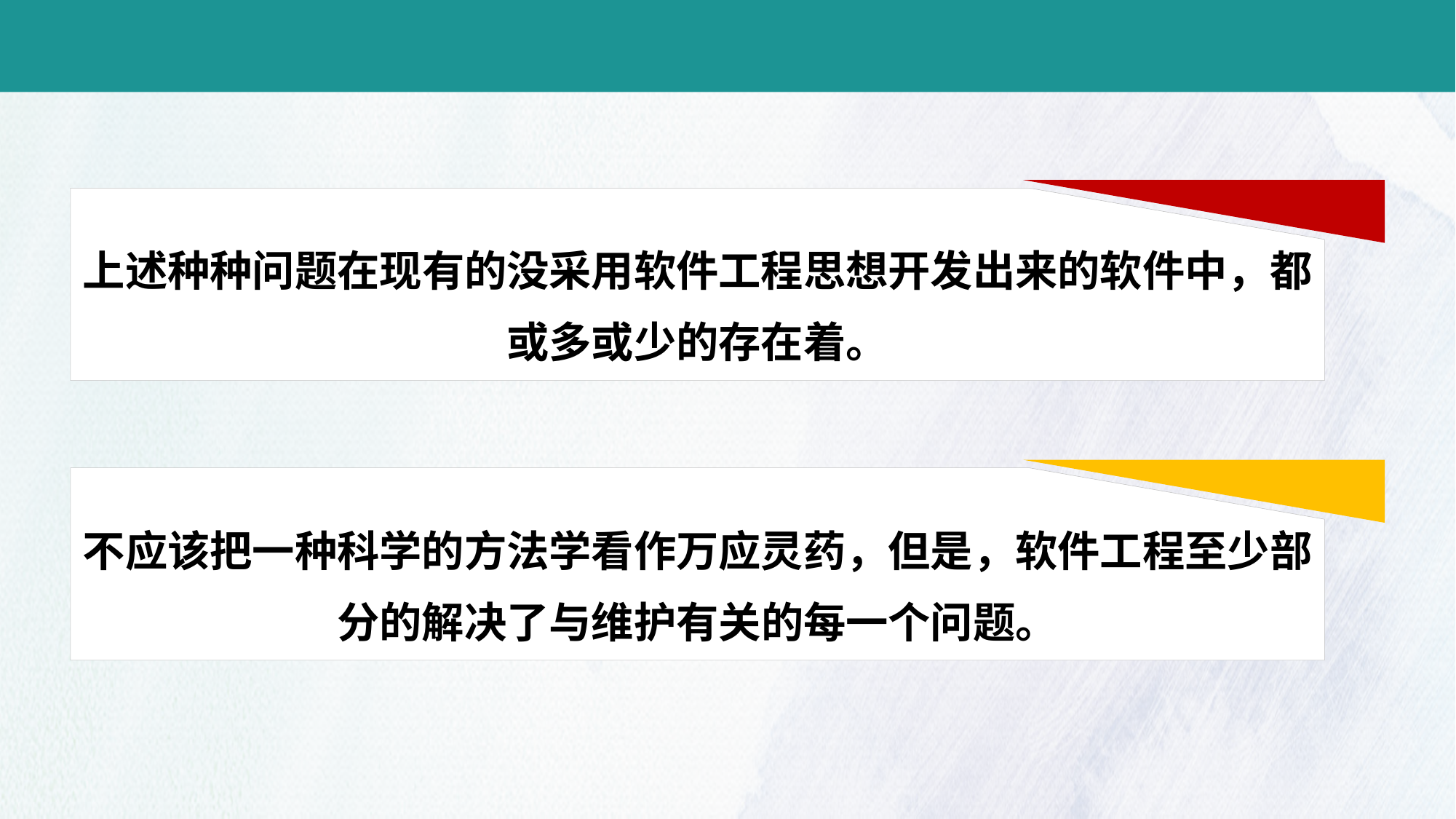

上述种种问题在现有的没采用软件工程思想开发出来的软件中，都

或多或少的存在着。

不应该把一种科学的方法学看作万应灵药，但是，软件工程至少部

分的解决了与维护有关的每一个问题。